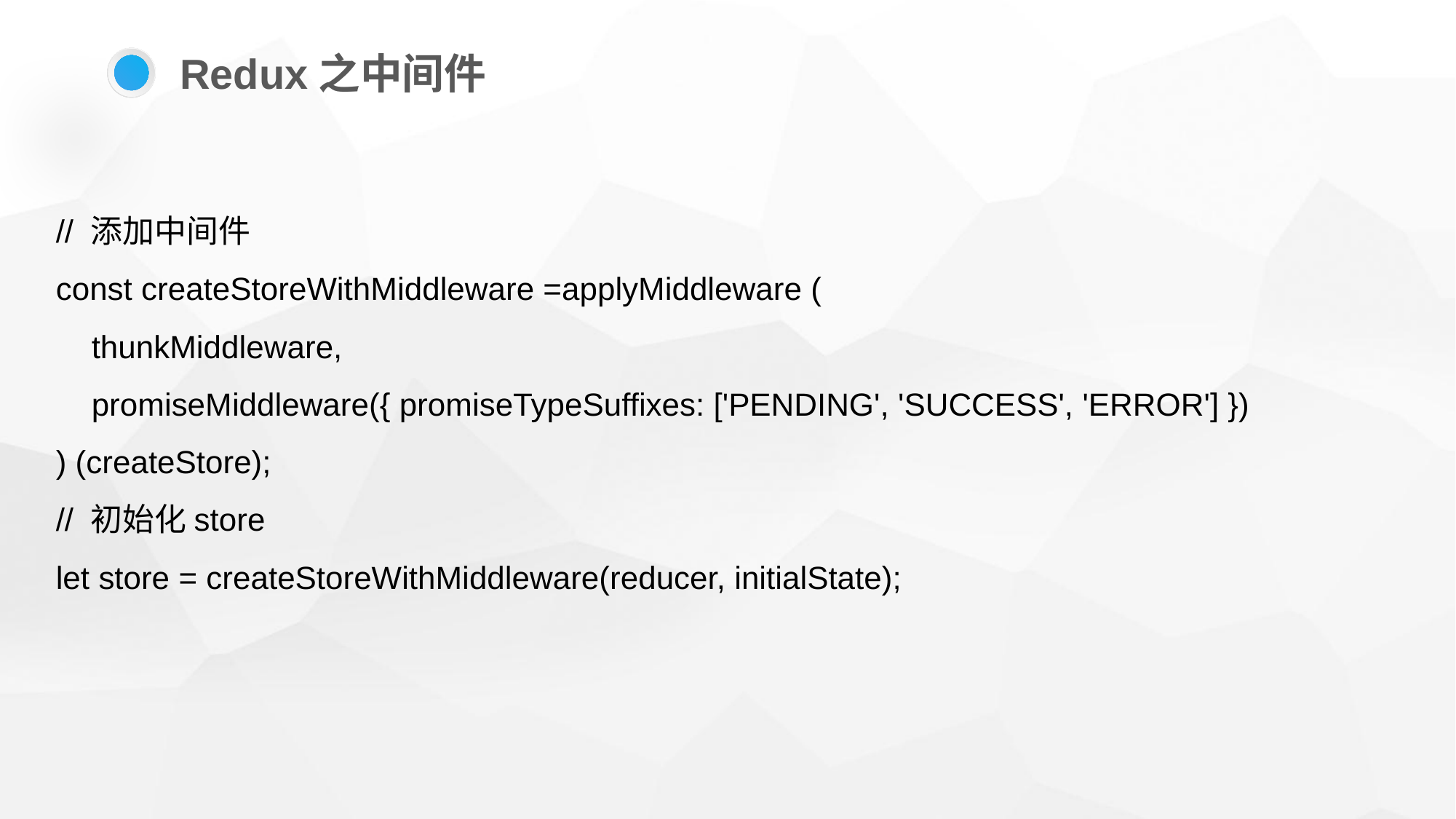

Redux之中间件

// 添加中间件
const createStoreWithMiddleware =applyMiddleware (
    thunkMiddleware,
    promiseMiddleware({ promiseTypeSuffixes: ['PENDING', 'SUCCESS', 'ERROR'] })
) (createStore);
// 初始化store
let store = createStoreWithMiddleware(reducer, initialState);